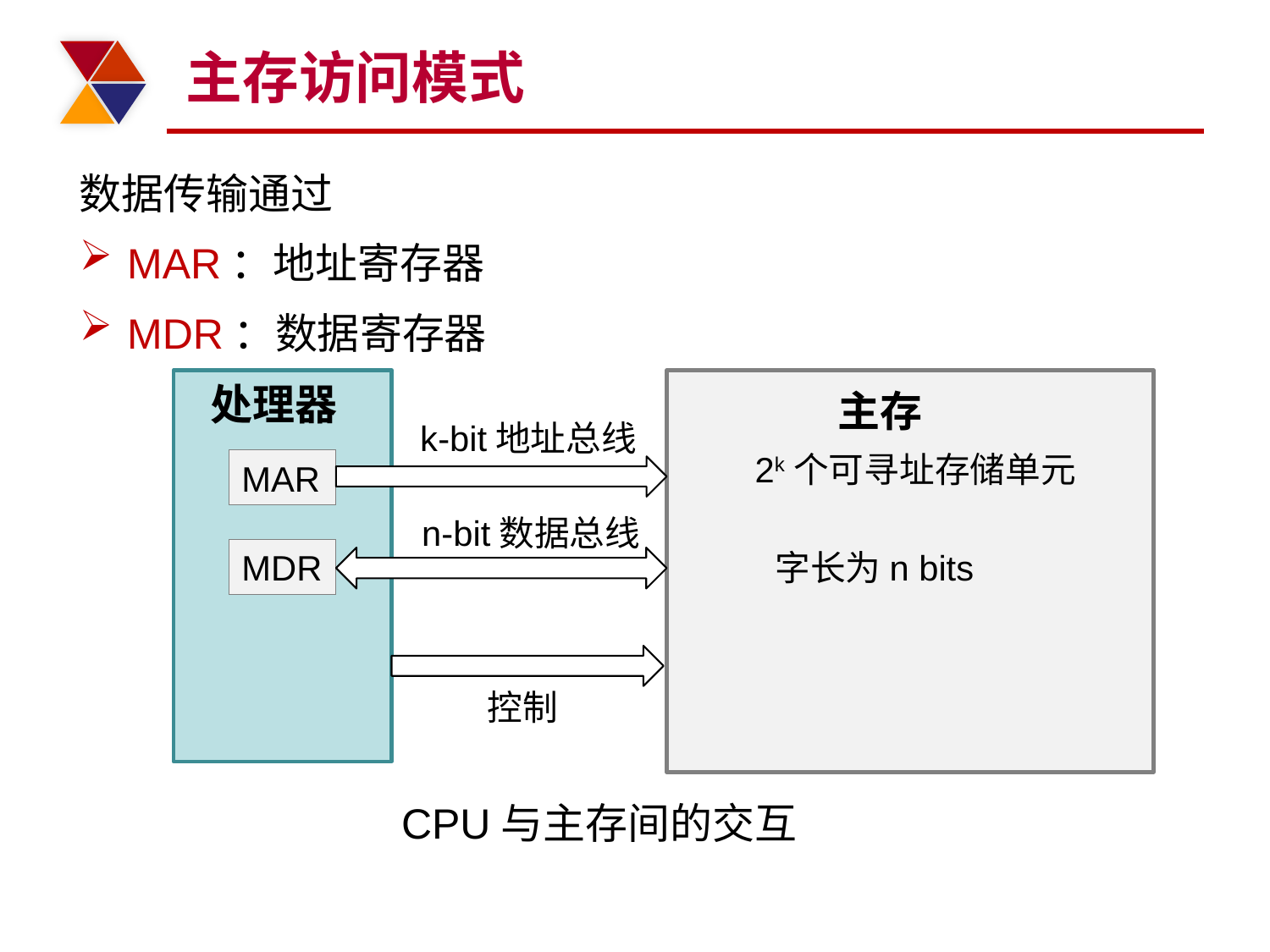

# 主存访问模式
数据传输通过
MAR：地址寄存器
MDR：数据寄存器

处理器
主存
k-bit地址总线
2k个可寻址存储单元
MAR

n-bit数据总线
MDR
字长为n bits

控制
CPU与主存间的交互